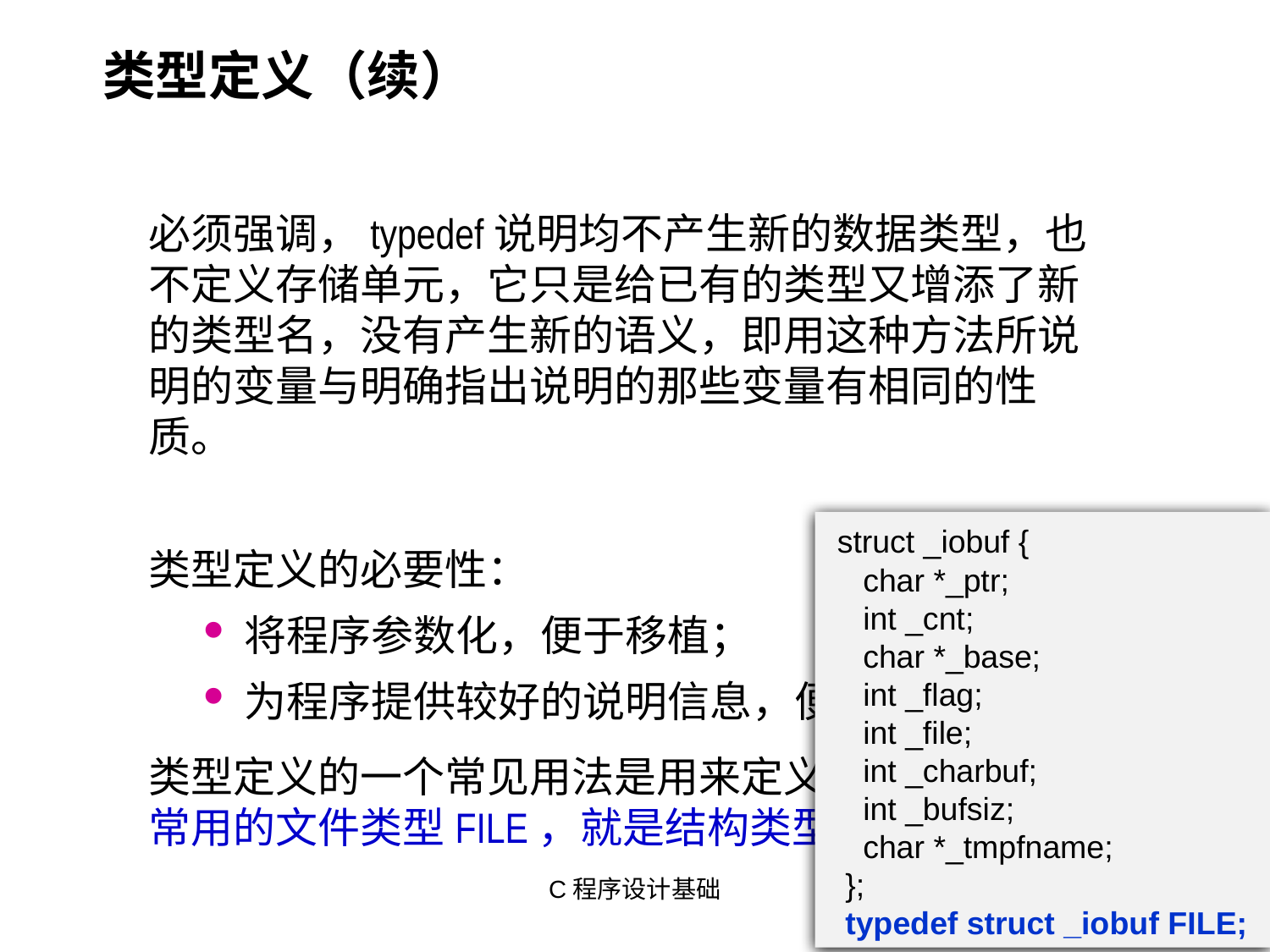

# 类型定义（续）
必须强调，typedef说明均不产生新的数据类型，也不定义存储单元，它只是给已有的类型又增添了新的类型名，没有产生新的语义，即用这种方法所说明的变量与明确指出说明的那些变量有相同的性质。

类型定义的必要性：
将程序参数化，便于移植；
为程序提供较好的说明信息，便于理解；
类型定义的一个常见用法是用来定义结构类型，如常用的文件类型FILE，就是结构类型定义。
 struct _iobuf {
    char *_ptr;
    int _cnt;
    char *_base;
    int _flag;
    int _file;
    int _charbuf;
    int _bufsiz;
    char *_tmpfname;
  };
  typedef struct _iobuf FILE;
C程序设计基础
95